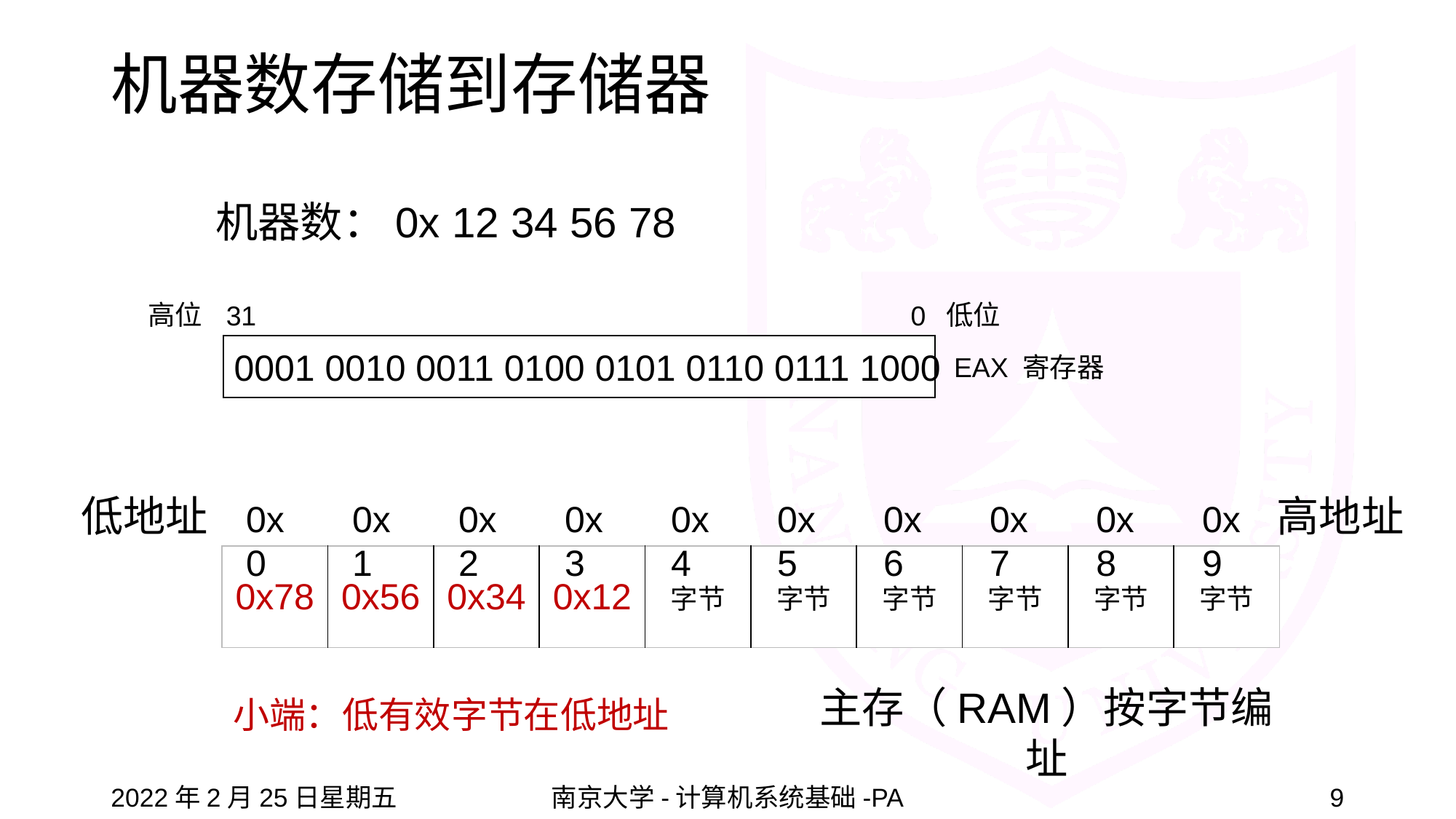

# 机器数存储到存储器
机器数：0x 12 34 56 78
高位
低位
31
0

0001 0010 0011 0100 0101 0110 0111 1000
EAX 寄存器
低地址
高地址
0x0
0x1
0x2
0x3
0x4
0x5
0x6
0x7
0x8
0x9
| 0x78 | 0x56 | 0x34 | 0x12 | 字节 | 字节 | 字节 | 字节 | 字节 | 字节 |
| --- | --- | --- | --- | --- | --- | --- | --- | --- | --- |
主存（RAM）按字节编址
小端：低有效字节在低地址
2022年2月25日星期五
南京大学-计算机系统基础-PA
9